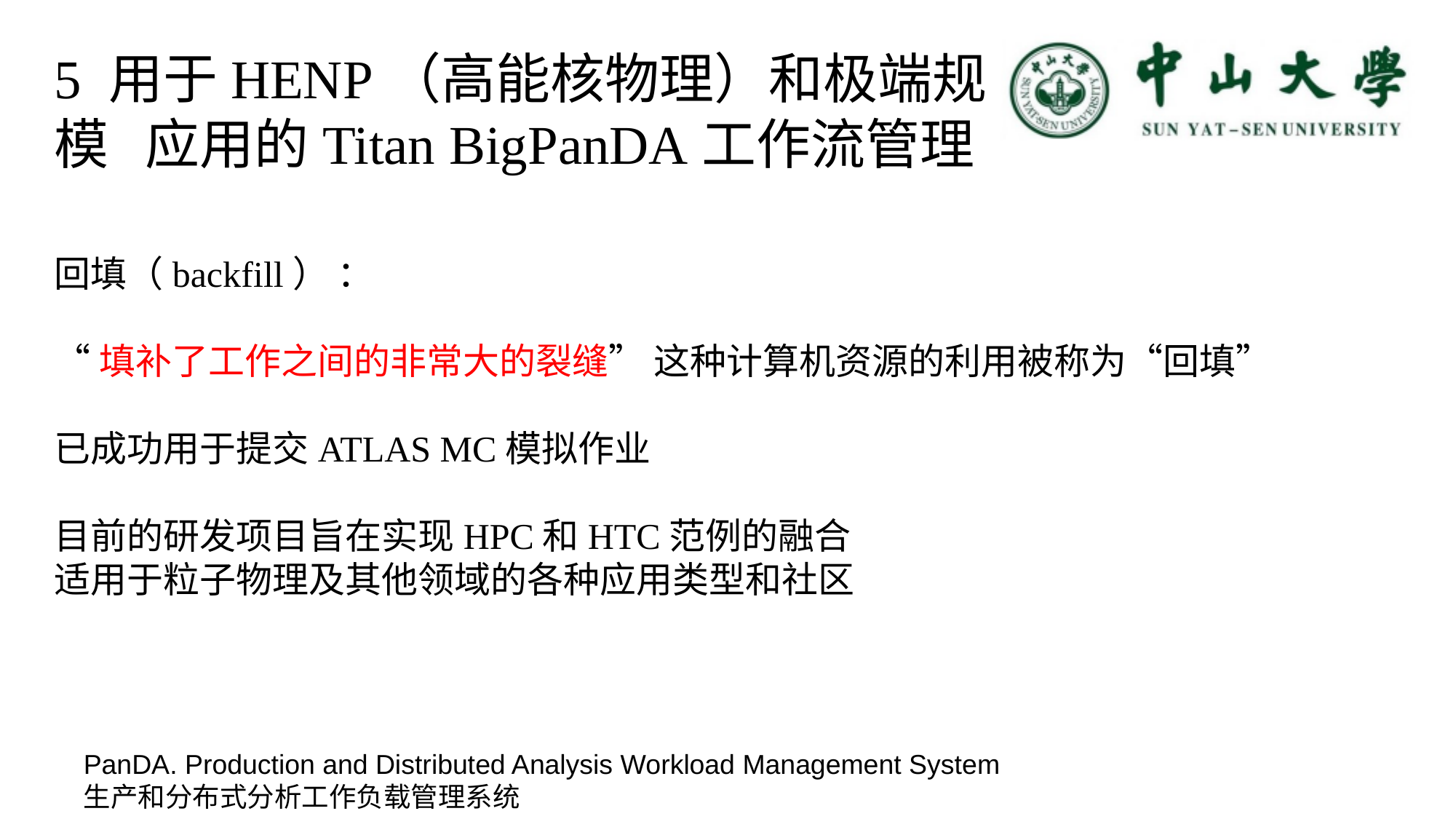

5 用于HENP（高能核物理）和极端规模   应用的Titan BigPanDA工作流管理
回填（backfill） ：

“填补了工作之间的非常大的裂缝” 这种计算机资源的利用被称为“回填”

已成功用于提交ATLAS MC模拟作业

目前的研发项目旨在实现HPC和HTC范例的融合
适用于粒子物理及其他领域的各种应用类型和社区

PanDA. Production and Distributed Analysis Workload Management System
生产和分布式分析工作负载管理系统